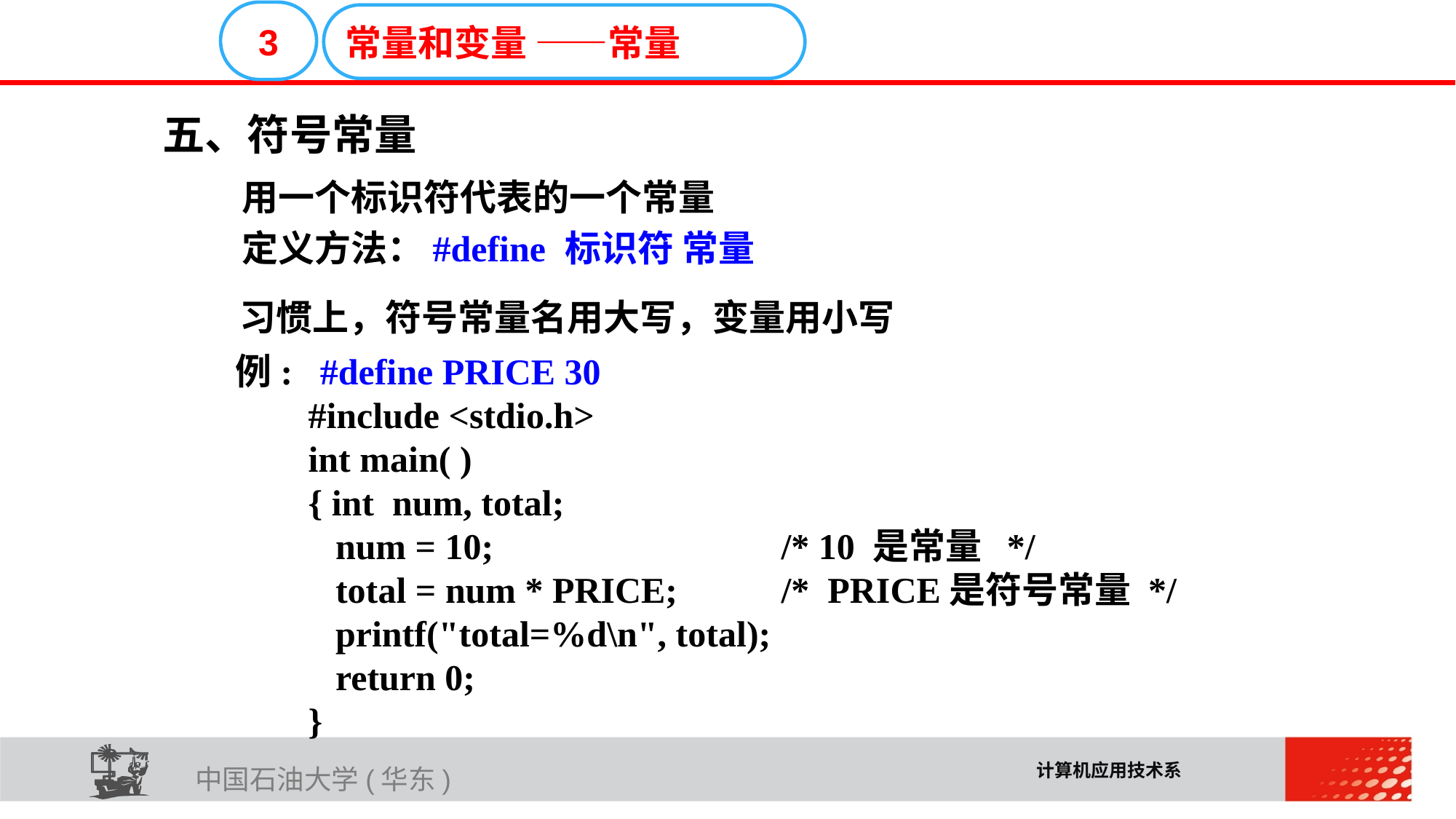

E6636B02012BD195C019CE06C16E30F4C33D02E32711A616D0819A1A3DEC08F98FFCE503BC41BA966B45D6F0472B73A72FC0F2BE2AA537FE6A04217657FCC2FDBF2DB6715F2B3FB871C24A61410
3
常量和变量 ——常量
五、符号常量
	用一个标识符代表的一个常量
	定义方法：#define 标识符 常量
习惯上，符号常量名用大写，变量用小写
例:   #define PRICE 30
        #include <stdio.h>
        int main( )
        { int  num, total;
	      num = 10;			/* 10 是常量  */
	      total = num * PRICE;	/*  PRICE是符号常量 */
	      printf("total=%d\n", total);
           return 0;
        }
18